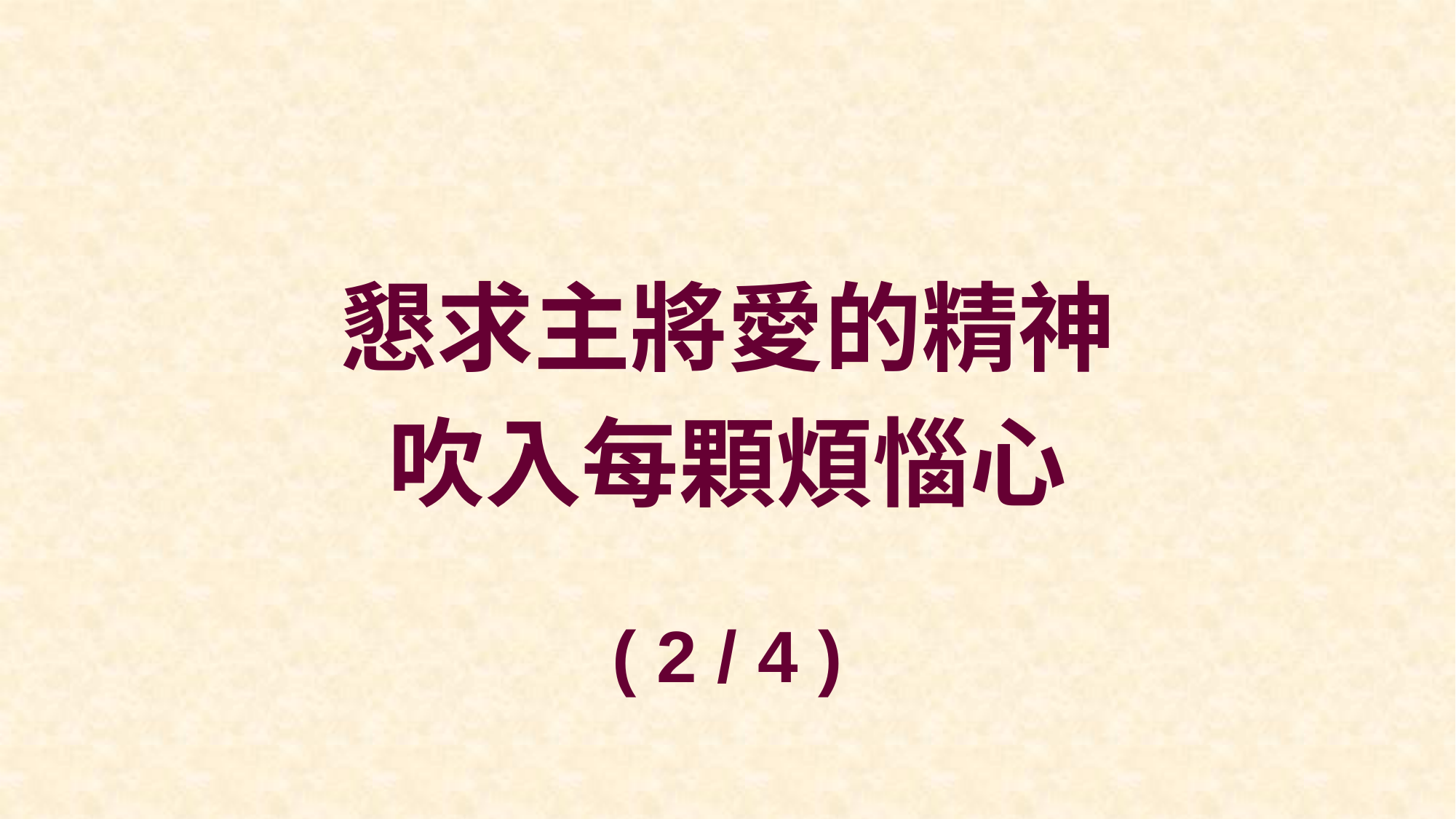

懇求主將愛的精神
吹入每顆煩惱心
( 2 / 4 )